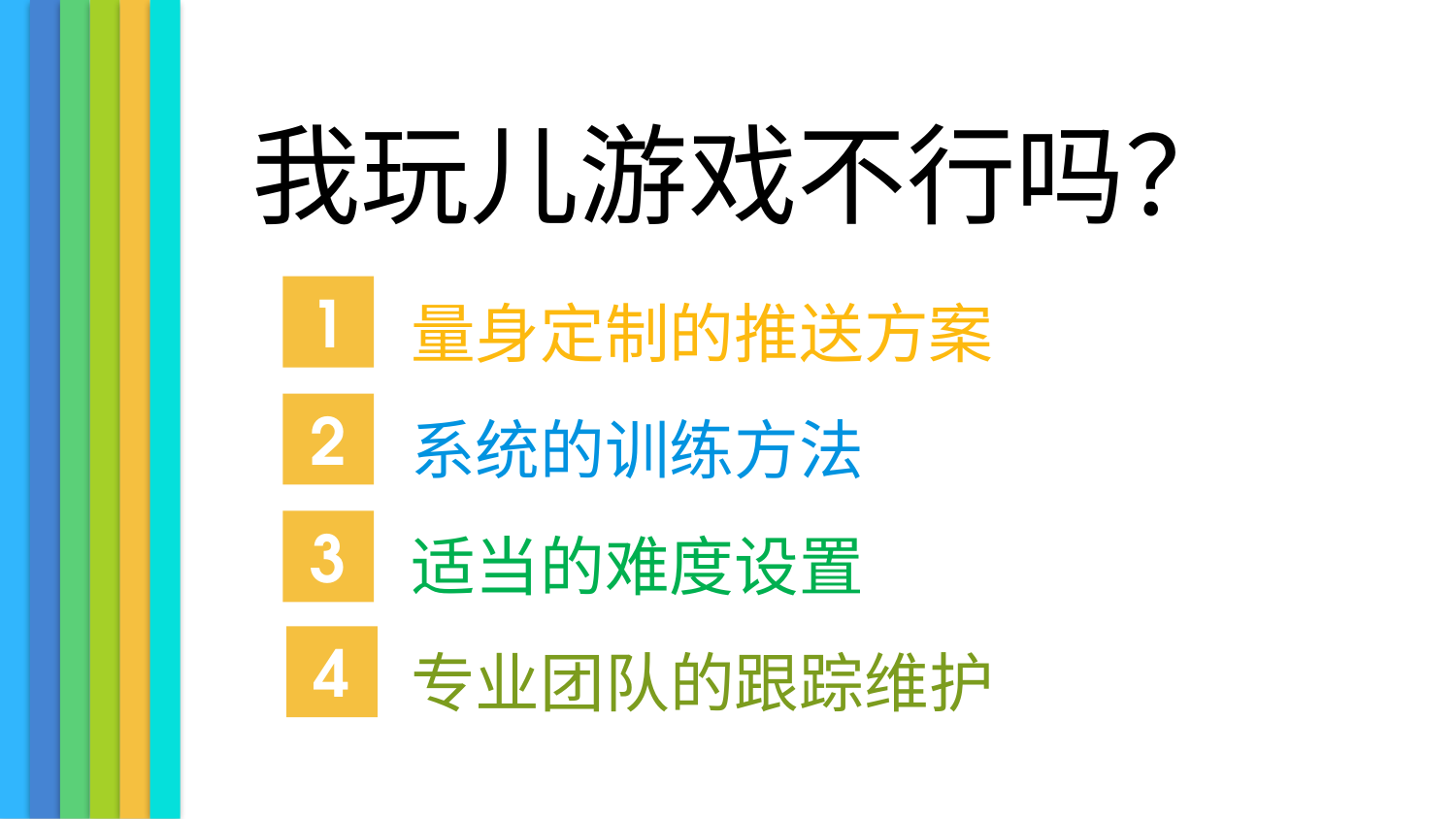

我玩儿游戏不行吗？
量身定制的推送方案
系统的训练方法
适当的难度设置
专业团队的跟踪维护
1
2
3
4